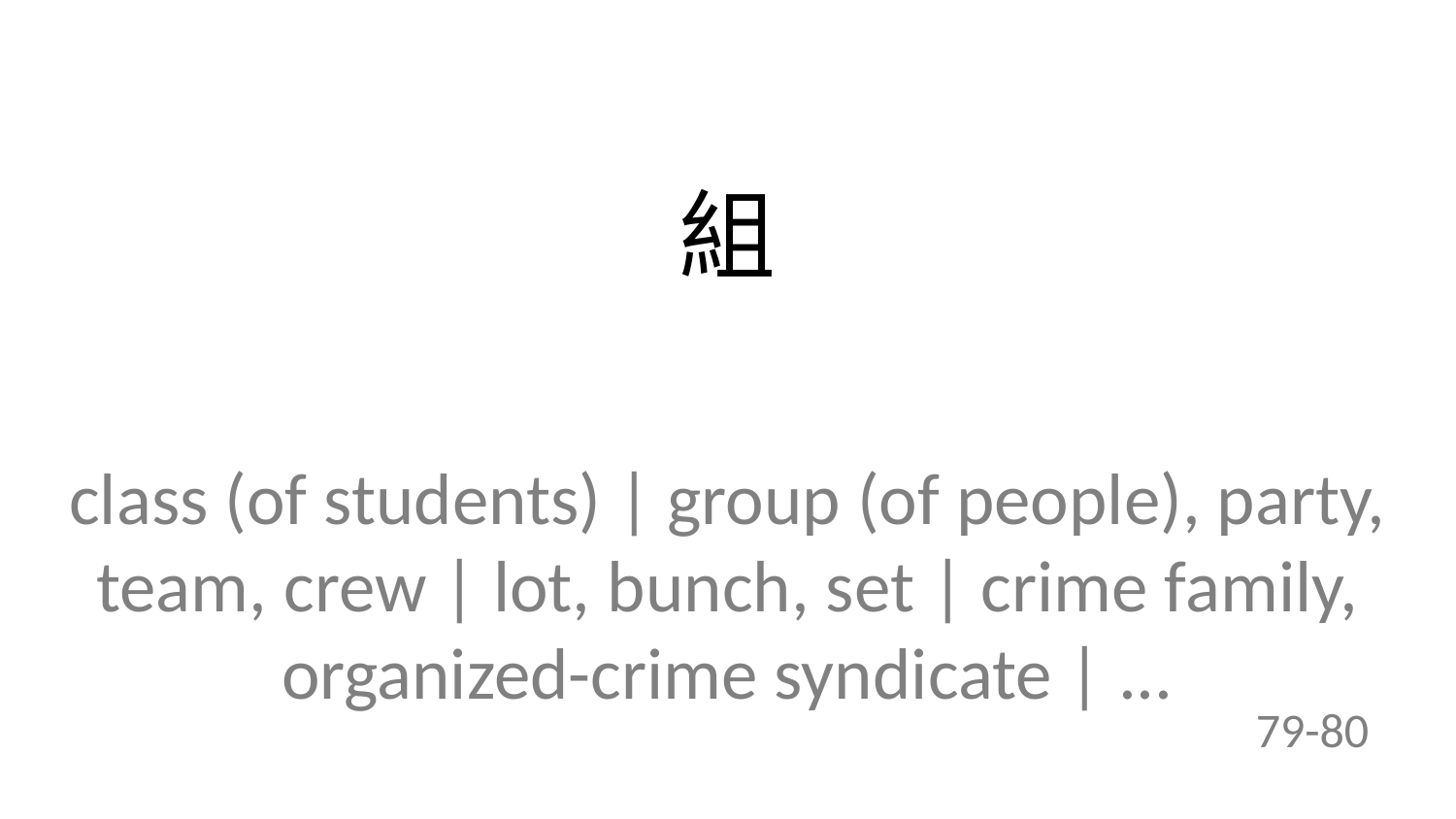

組

class (of students) | group (of people), party, team, crew | lot, bunch, set | crime family, organized-crime syndicate | ...
79-80